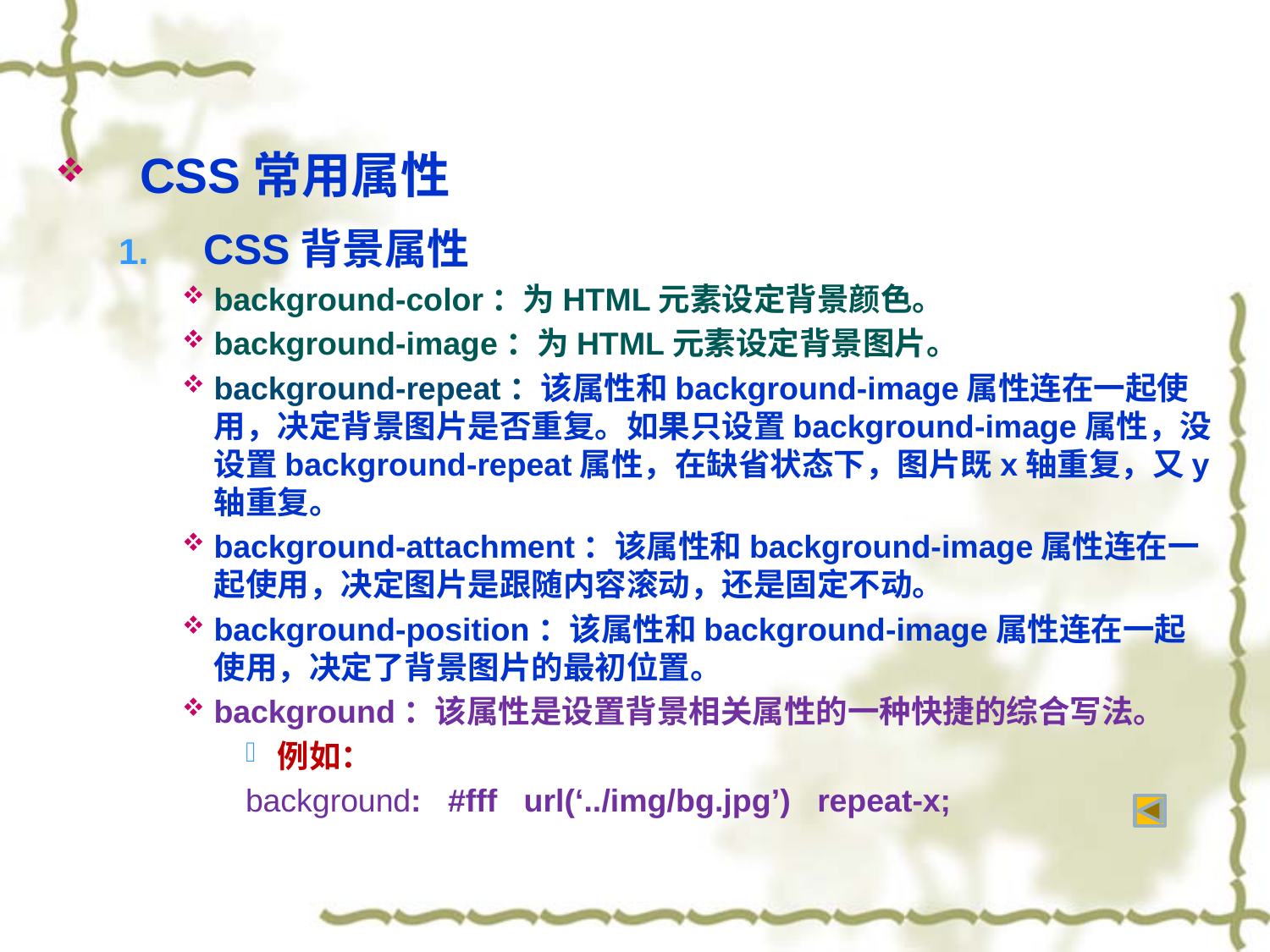

CSS常用属性
CSS背景属性
background-color：为HTML元素设定背景颜色。
background-image：为HTML元素设定背景图片。
background-repeat：该属性和background-image属性连在一起使用，决定背景图片是否重复。如果只设置background-image属性，没设置background-repeat属性，在缺省状态下，图片既x轴重复，又y轴重复。
background-attachment：该属性和background-image属性连在一起使用，决定图片是跟随内容滚动，还是固定不动。
background-position：该属性和background-image属性连在一起使用，决定了背景图片的最初位置。
background：该属性是设置背景相关属性的一种快捷的综合写法。
例如：
background:   #fff   url(‘../img/bg.jpg’)   repeat-x;